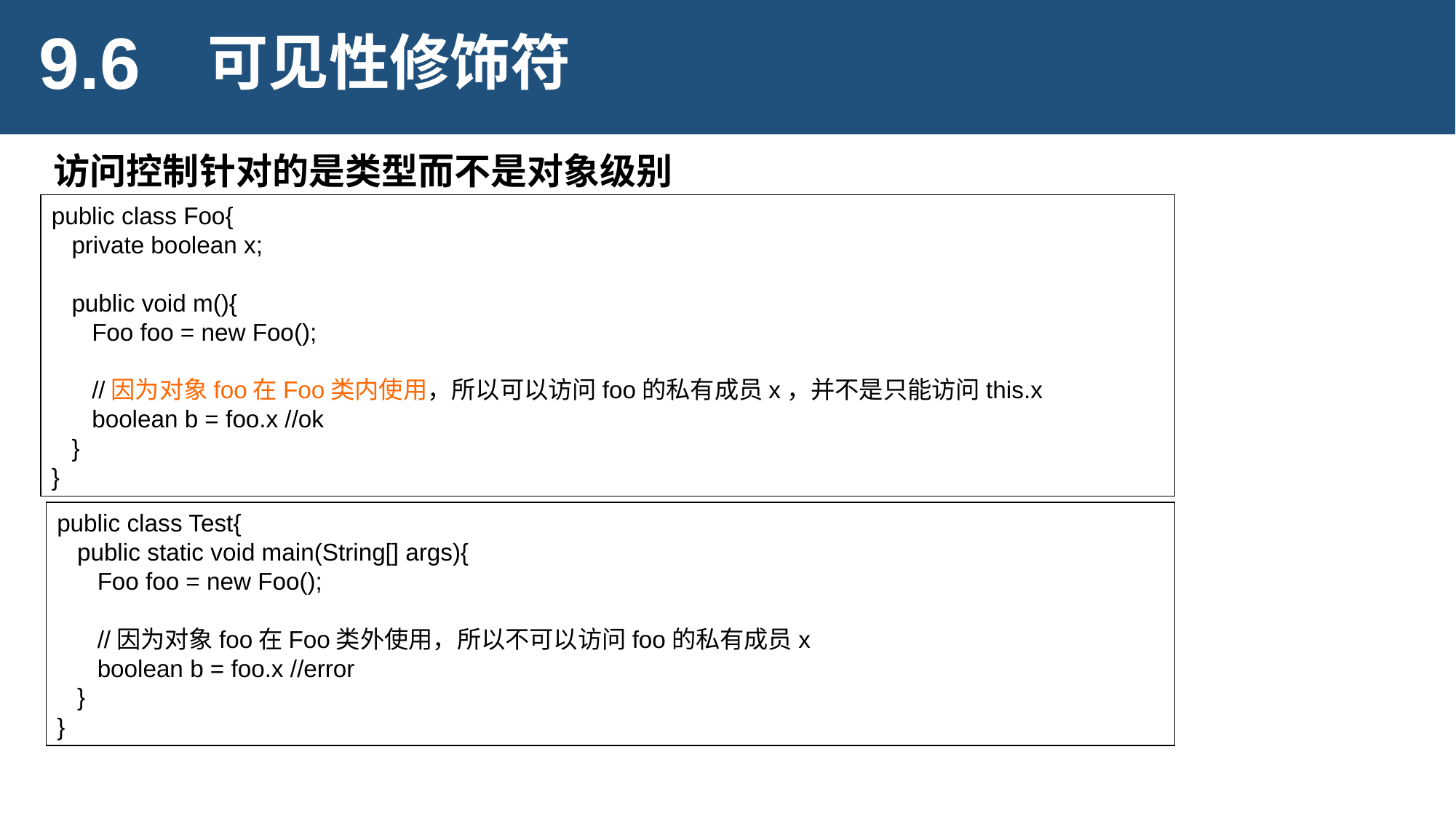

9.6
可见性修饰符
访问控制针对的是类型而不是对象级别
public class Foo{
   private boolean x;

   public void m(){
      Foo foo = new Foo();

      //因为对象foo在Foo类内使用，所以可以访问foo的私有成员x，并不是只能访问this.x
      boolean b = foo.x //ok
   }
}
public class Test{
   public static void main(String[] args){
      Foo foo = new Foo();

      //因为对象foo在Foo类外使用，所以不可以访问foo的私有成员x
      boolean b = foo.x //error
   }
}